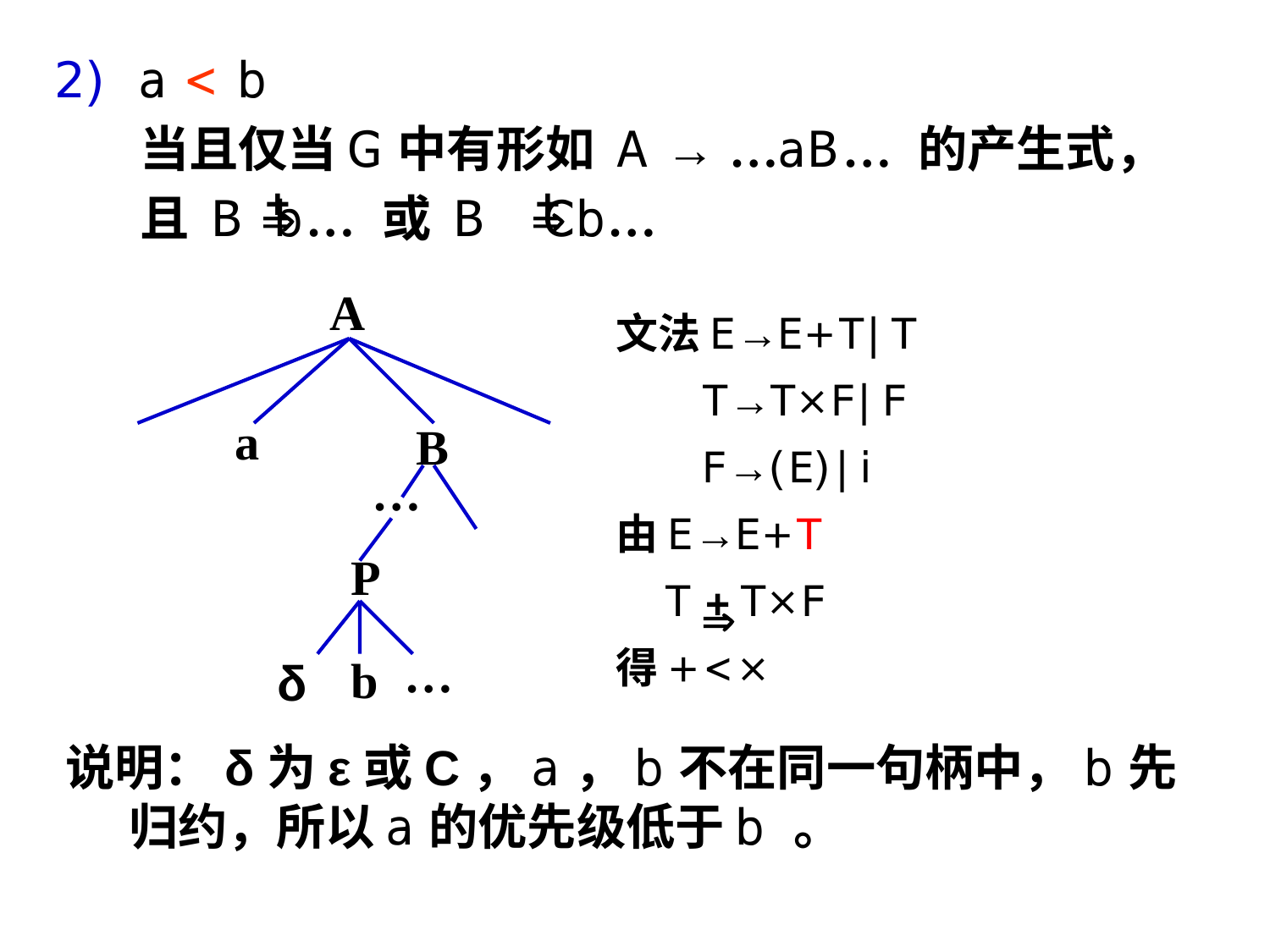

a < b
	当且仅当G中有形如 A → …aB… 的产生式，
	且 B 	 b… 或 B	  Cb…
+
⇒
+
⇒
A

a
B
…

P

…
b
δ
文法E→E+T|T
       T→T×F|F
       F→(E)|i
由E→E+T
    T    T×F
得+<×
+
⇒
说明：δ为ε或C，a，b不在同一句柄中，b先归约，所以a的优先级低于b 。